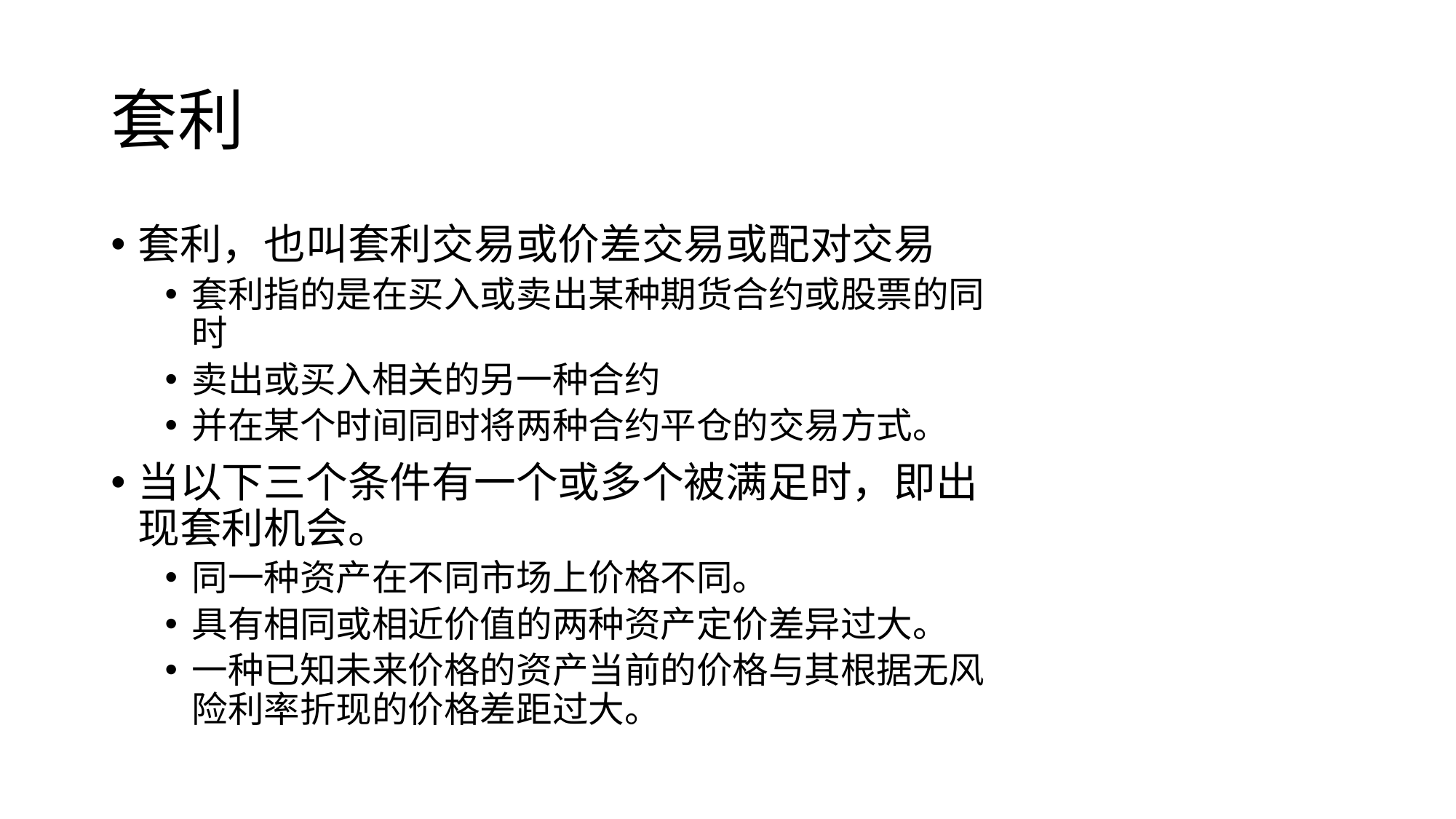

# 套利
套利，也叫套利交易或价差交易或配对交易
套利指的是在买入或卖出某种期货合约或股票的同时
卖出或买入相关的另一种合约
并在某个时间同时将两种合约平仓的交易方式。
当以下三个条件有一个或多个被满足时，即出现套利机会。
同一种资产在不同市场上价格不同。
具有相同或相近价值的两种资产定价差异过大。
一种已知未来价格的资产当前的价格与其根据无风险利率折现的价格差距过大。